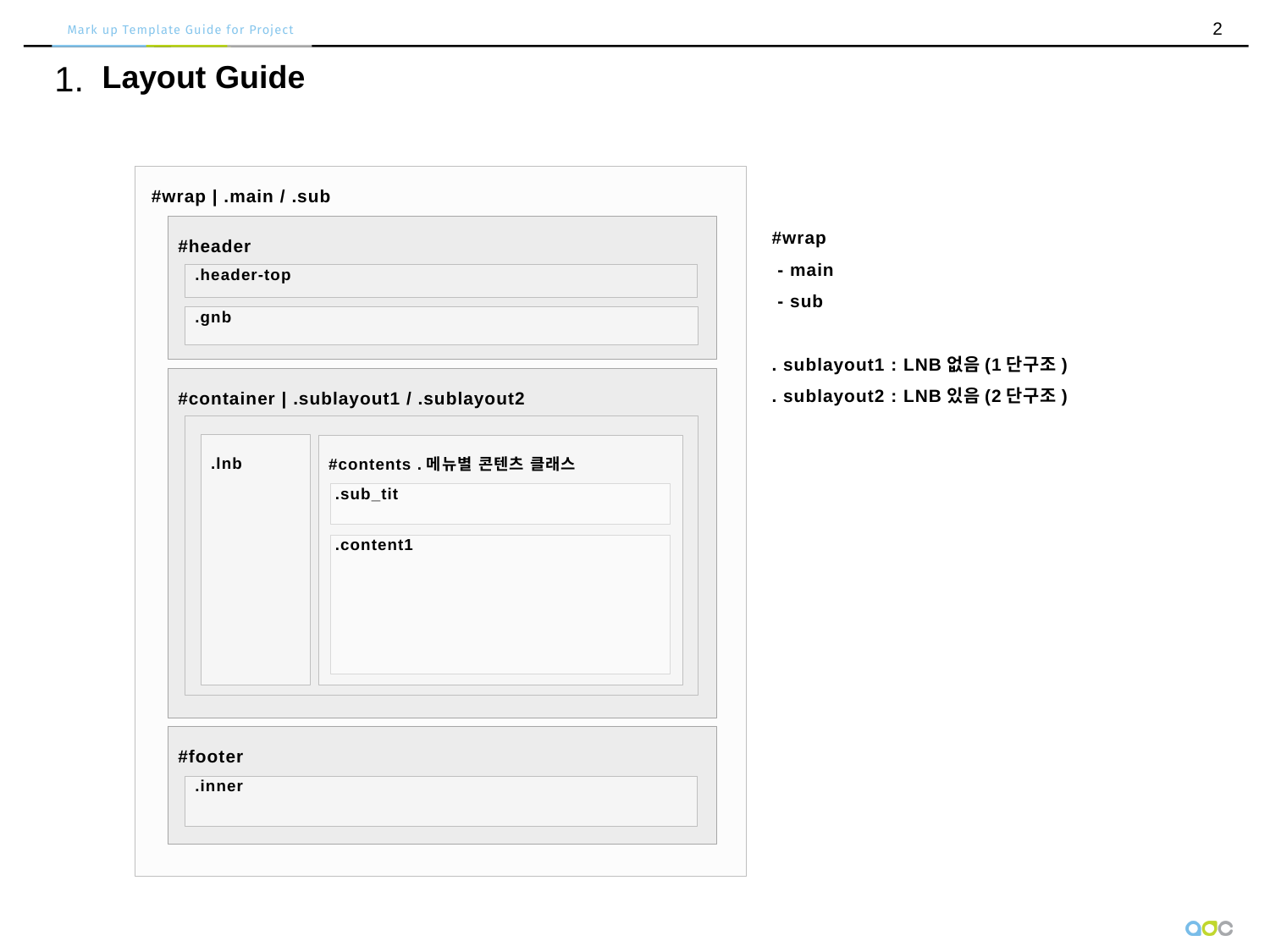

1.
Layout Guide

  #wrap | .main / .sub

 #header
#wrap
 - main
 - sub

. sublayout1 : LNB없음(1단구조)
. sublayout2 : LNB있음(2단구조)

 .header-top
 .gnb

 #container | .sublayout1 / .sublayout2

 .lnb

 #contents .메뉴별 콘텐츠 클래스
.sub_tit
.content1

 #footer
 .inner